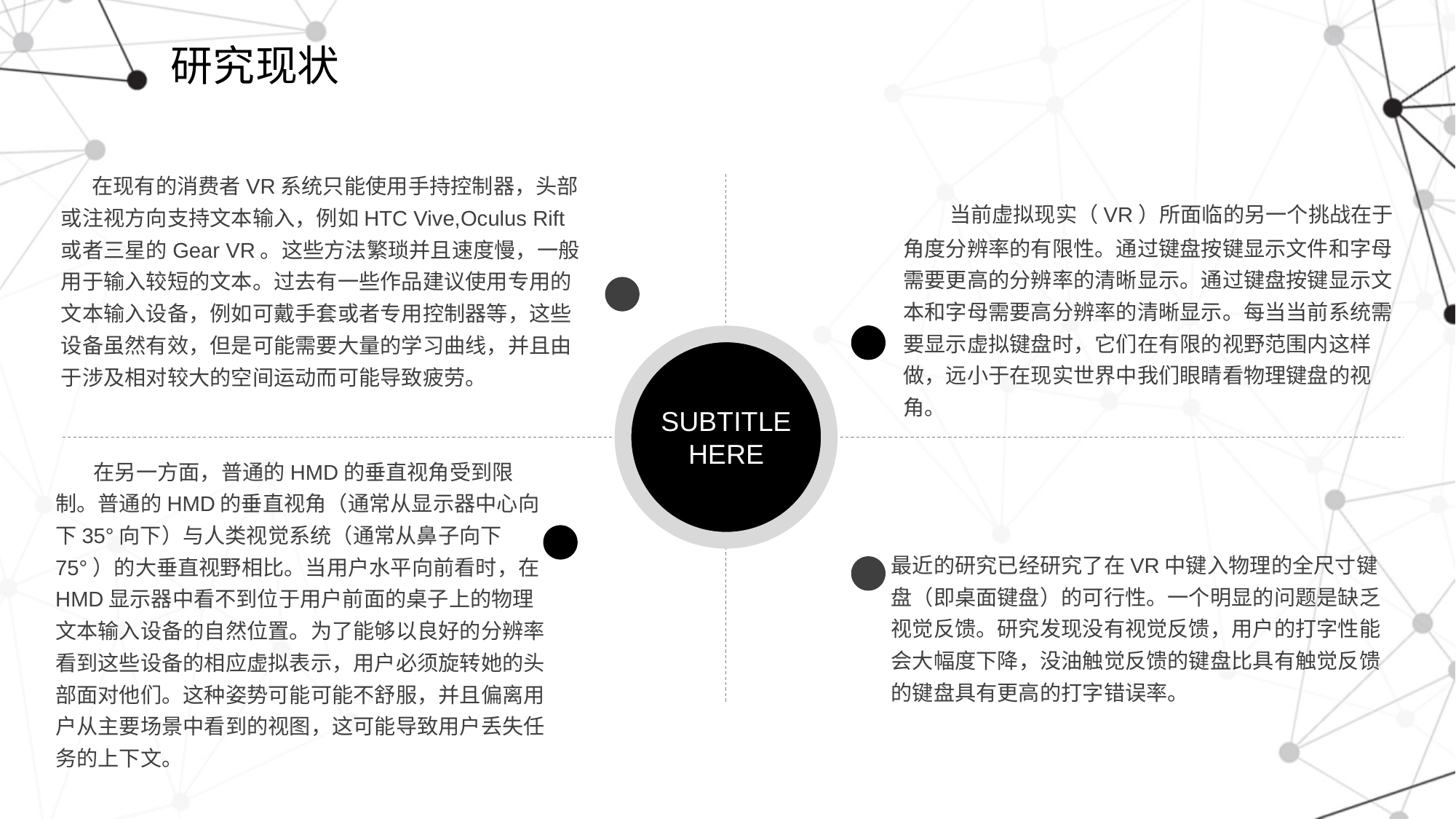

# 研究现状

     当前虚拟现实（VR）所面临的另一个挑战在于角度分辨率的有限性。通过键盘按键显示文件和字母需要更高的分辨率的清晰显示。通过键盘按键显示文本和字母需要高分辨率的清晰显示。每当当前系统需要显示虚拟键盘时，它们在有限的视野范围内这样做，远小于在现实世界中我们眼睛看物理键盘的视角。
      在现有的消费者VR系统只能使用手持控制器，头部或注视方向支持文本输入，例如HTC Vive,Oculus Rift 或者三星的Gear VR。这些方法繁琐并且速度慢，一般用于输入较短的文本。过去有一些作品建议使用专用的文本输入设备，例如可戴手套或者专用控制器等，这些设备虽然有效，但是可能需要大量的学习曲线，并且由于涉及相对较大的空间运动而可能导致疲劳。

SUBTITLE
HERE

       在另一方面，普通的HMD的垂直视角受到限制。普通的HMD的垂直视角（通常从显示器中心向下35°向下）与人类视觉系统（通常从鼻子向下75°）的大垂直视野相比。当用户水平向前看时，在HMD显示器中看不到位于用户前面的桌子上的物理文本输入设备的自然位置。为了能够以良好的分辨率看到这些设备的相应虚拟表示，用户必须旋转她的头部面对他们。这种姿势可能可能不舒服，并且偏离用户从主要场景中看到的视图，这可能导致用户丢失任务的上下文。

最近的研究已经研究了在VR中键入物理的全尺寸键盘（即桌面键盘）的可行性。一个明显的问题是缺乏视觉反馈。研究发现没有视觉反馈，用户的打字性能会大幅度下降，没油触觉反馈的键盘比具有触觉反馈的键盘具有更高的打字错误率。